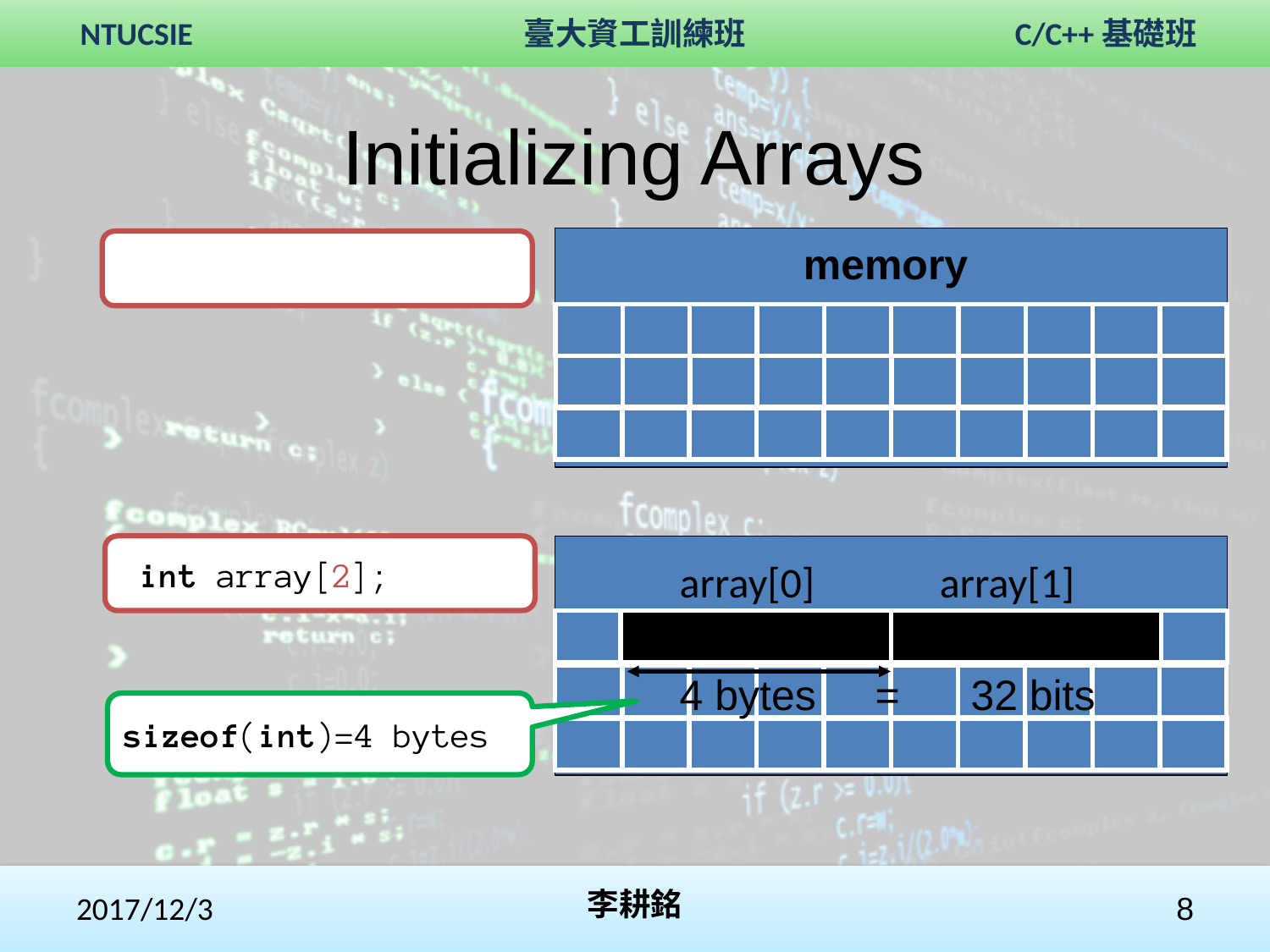

Initializing Arrays

memory
|  |  |  |  |  |  |  |  |  |  |
| --- | --- | --- | --- | --- | --- | --- | --- | --- | --- |
|  |  |  |  |  |  |  |  |  |  |
| --- | --- | --- | --- | --- | --- | --- | --- | --- | --- |
|  |  |  |  |  |  |  |  |  |  |
| --- | --- | --- | --- | --- | --- | --- | --- | --- | --- |
 int array[2];

array[0]
array[1]
|  |  |  |  |
| --- | --- | --- | --- |
4 bytes     =      32 bits
|  |  |  |  |  |  |  |  |  |  |
| --- | --- | --- | --- | --- | --- | --- | --- | --- | --- |
sizeof(int)=4 bytes
|  |  |  |  |  |  |  |  |  |  |
| --- | --- | --- | --- | --- | --- | --- | --- | --- | --- |
2017/12/3
李耕銘
8